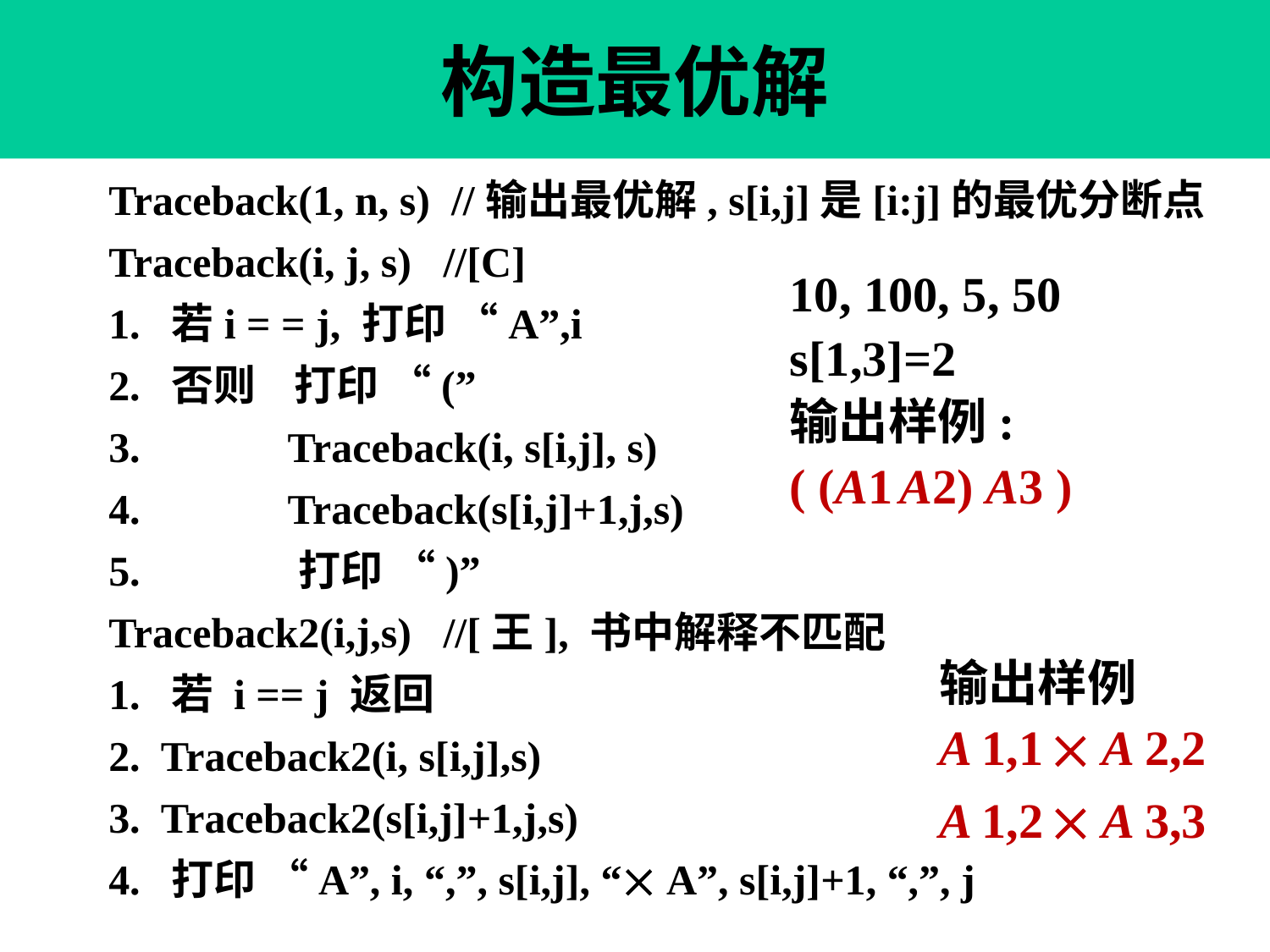

# 构造最优解
Traceback(1, n, s)  //输出最优解, s[i,j]是[i:j]的最优分断点
Traceback(i, j, s)   //[C]
1.  若i = = j, 打印 “A”,i
2.  否则    打印 “(”
3.              Traceback(i, s[i,j], s)
4.              Traceback(s[i,j]+1,j,s)
5.              打印 “)”
Traceback2(i,j,s)   //[王], 书中解释不匹配
1.  若 i == j 返回
2.  Traceback2(i, s[i,j],s)
3.  Traceback2(s[i,j]+1,j,s)
4.  打印 “A”, i, “,”, s[i,j], “× A”, s[i,j]+1, “,”, j
10, 100, 5, 50
s[1,3]=2
输出样例:
( (A1 A2) A3 )
输出样例
A 1,1 × A 2,2
A 1,2 × A 3,3